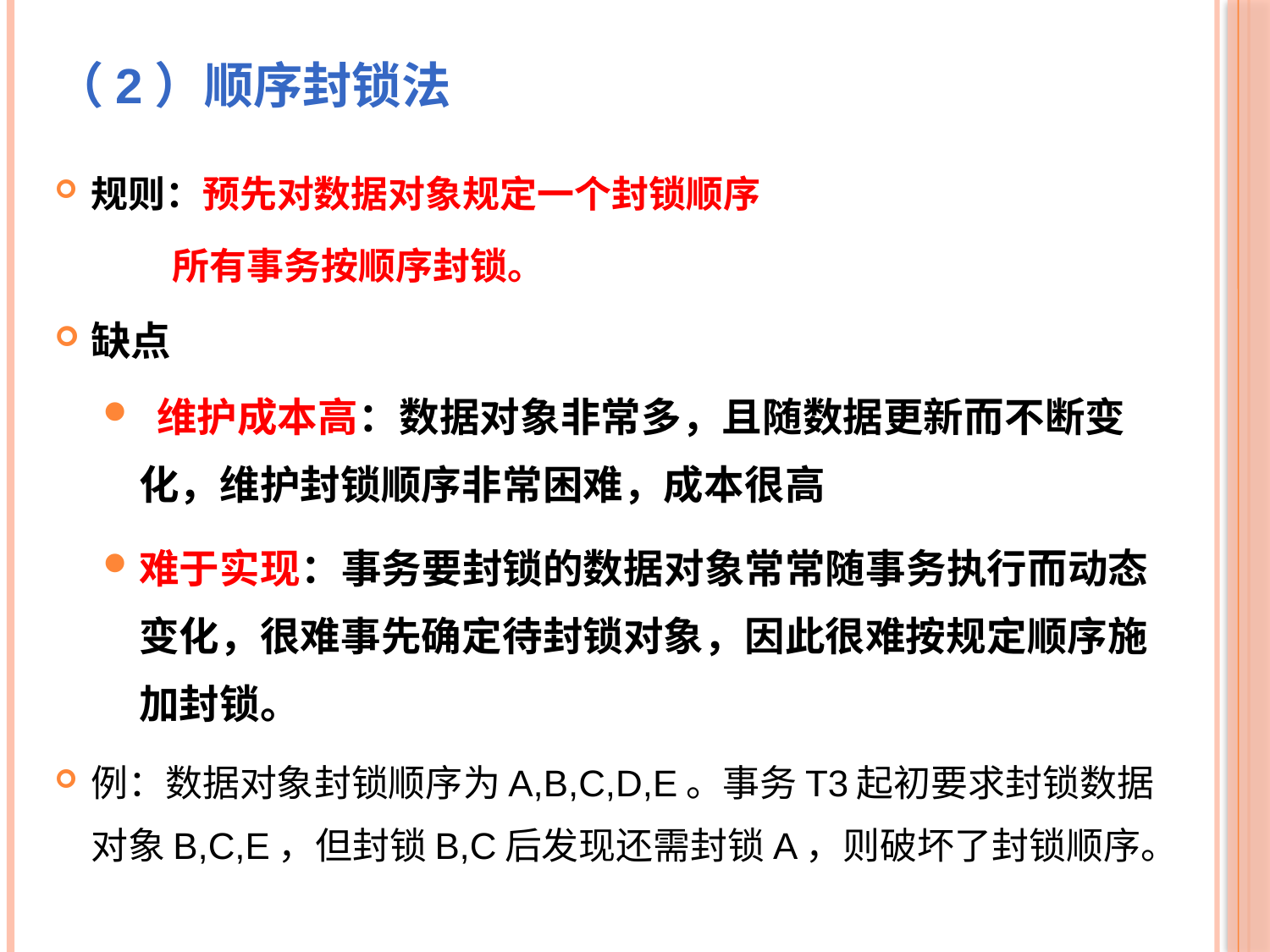

# （2）顺序封锁法
规则：预先对数据对象规定一个封锁顺序
             所有事务按顺序封锁。
缺点
 维护成本高：数据对象非常多，且随数据更新而不断变化，维护封锁顺序非常困难，成本很高
难于实现：事务要封锁的数据对象常常随事务执行而动态变化，很难事先确定待封锁对象，因此很难按规定顺序施加封锁。
例：数据对象封锁顺序为A,B,C,D,E。事务T3起初要求封锁数据对象B,C,E，但封锁B,C后发现还需封锁A，则破坏了封锁顺序。